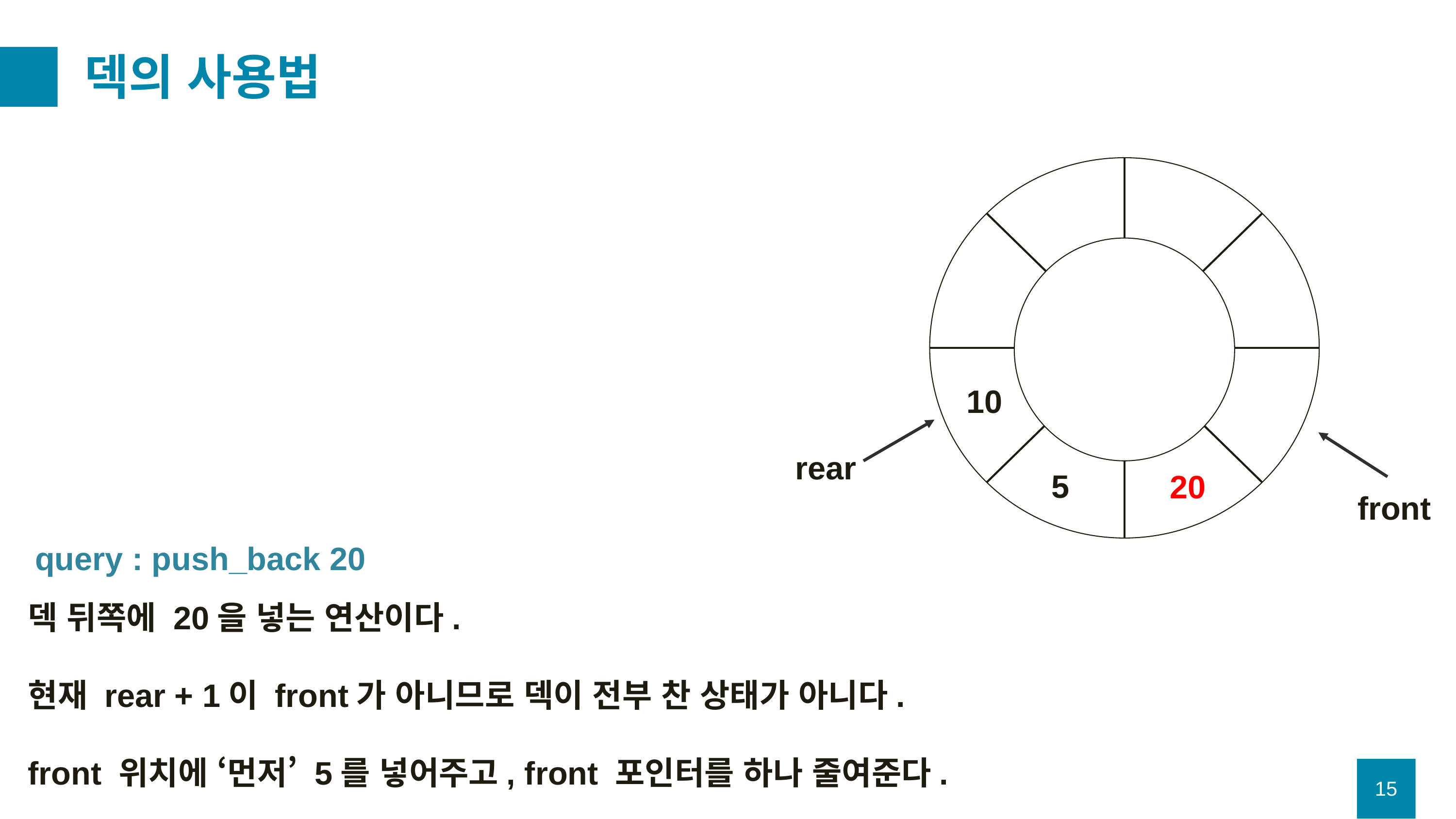

# 덱의 사용법

10
rear
5
20
front
query : push_back 20
덱 뒤쪽에 20을 넣는 연산이다.

현재 rear + 1이 front가 아니므로 덱이 전부 찬 상태가 아니다.

front 위치에 ‘먼저’ 5를 넣어주고, front 포인터를 하나 줄여준다.
15